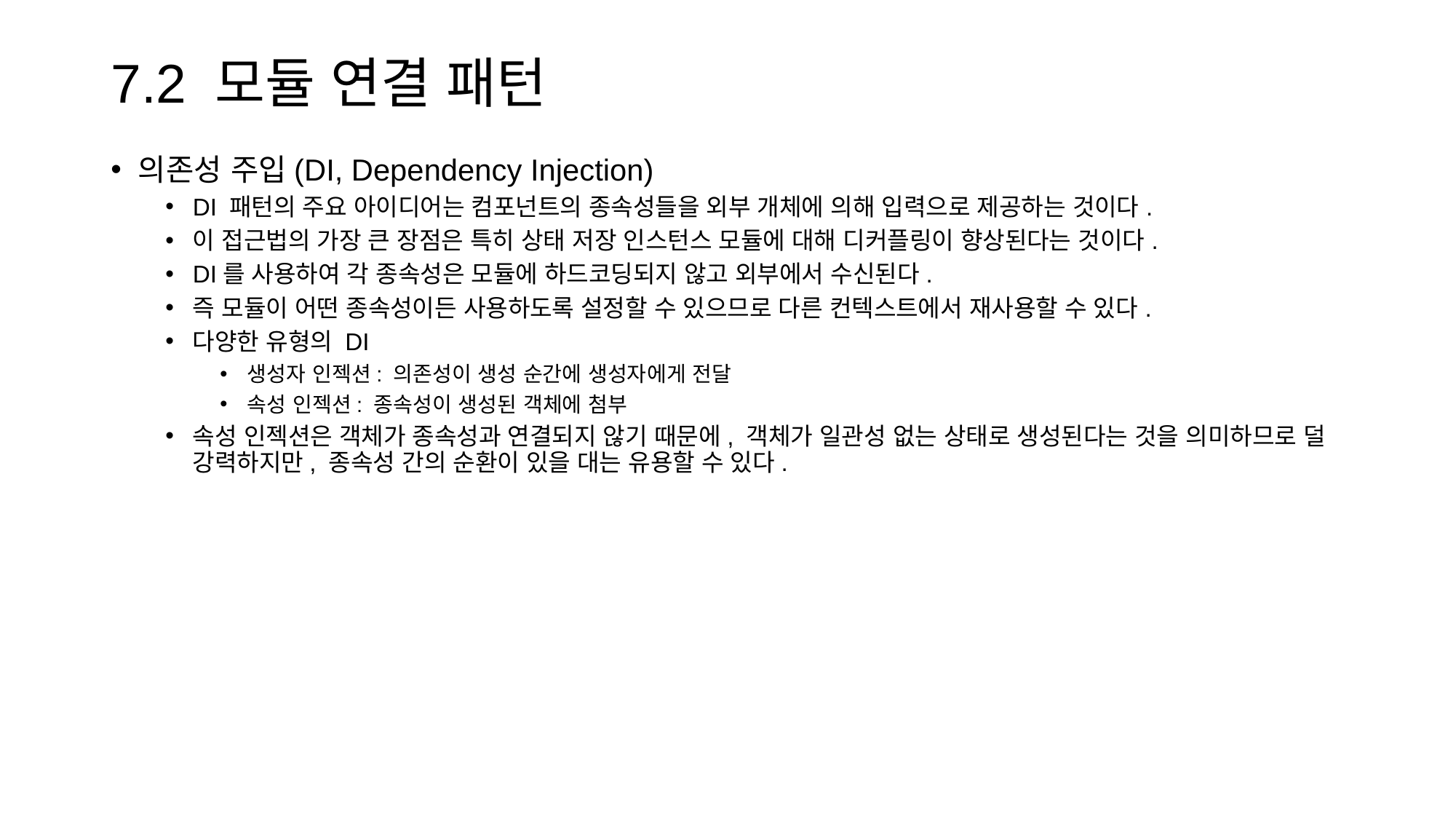

# 7.2 모듈 연결 패턴
의존성 주입(DI, Dependency Injection)
DI 패턴의 주요 아이디어는 컴포넌트의 종속성들을 외부 개체에 의해 입력으로 제공하는 것이다.
이 접근법의 가장 큰 장점은 특히 상태 저장 인스턴스 모듈에 대해 디커플링이 향상된다는 것이다.
DI를 사용하여 각 종속성은 모듈에 하드코딩되지 않고 외부에서 수신된다.
즉 모듈이 어떤 종속성이든 사용하도록 설정할 수 있으므로 다른 컨텍스트에서 재사용할 수 있다.
다양한 유형의 DI
생성자 인젝션: 의존성이 생성 순간에 생성자에게 전달
속성 인젝션: 종속성이 생성된 객체에 첨부
속성 인젝션은 객체가 종속성과 연결되지 않기 때문에, 객체가 일관성 없는 상태로 생성된다는 것을 의미하므로 덜 강력하지만, 종속성 간의 순환이 있을 대는 유용할 수 있다.